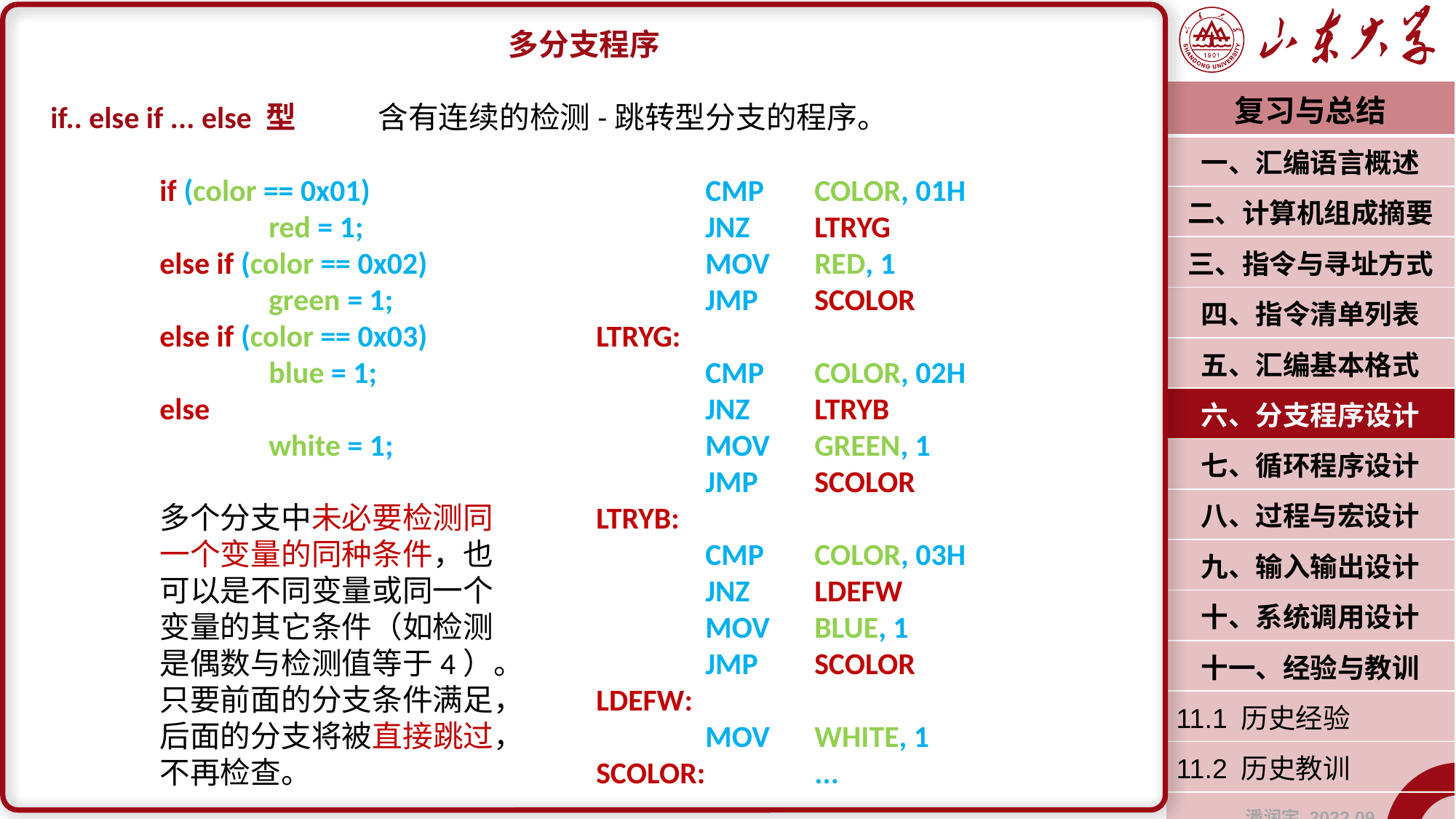

多分支程序

if.. else if ... else 型	含有连续的检测-跳转型分支的程序。

	if (color == 0x01)				CMP	COLOR, 01H
		red = 1;				JNZ	LTRYG
	else if (color == 0x02)			MOV	RED, 1
		green = 1;			JMP	SCOLOR
	else if (color == 0x03)		LTRYG:
		blue = 1;				CMP	COLOR, 02H
	else					JNZ	LTRYB
		white = 1;			MOV	GREEN, 1
						JMP	SCOLOR
	多个分支中未必要检测同	LTRYB:					一个变量的同种条件，也		CMP	COLOR, 03H
	可以是不同变量或同一个		JNZ	LDEFW
	变量的其它条件（如检测		MOV	BLUE, 1
	是偶数与检测值等于4）。		JMP	SCOLOR
	只要前面的分支条件满足，	LDEFW:
	后面的分支将被直接跳过，		MOV	WHITE, 1		不再检查。			SCOLOR:	...

| 复习与总结 |
| --- |
| 一、汇编语言概述 |
| 二、计算机组成摘要 |
| 三、指令与寻址方式 |
| 四、指令清单列表 |
| 五、汇编基本格式 |
| 六、分支程序设计 |
| 七、循环程序设计 |
| 八、过程与宏设计 |
| 九、输入输出设计 |
| 十、系统调用设计 |
| 十一、经验与教训 |
| 11.1 历史经验 |
| 11.2 历史教训 |
| 潘润宇 2022.09 |